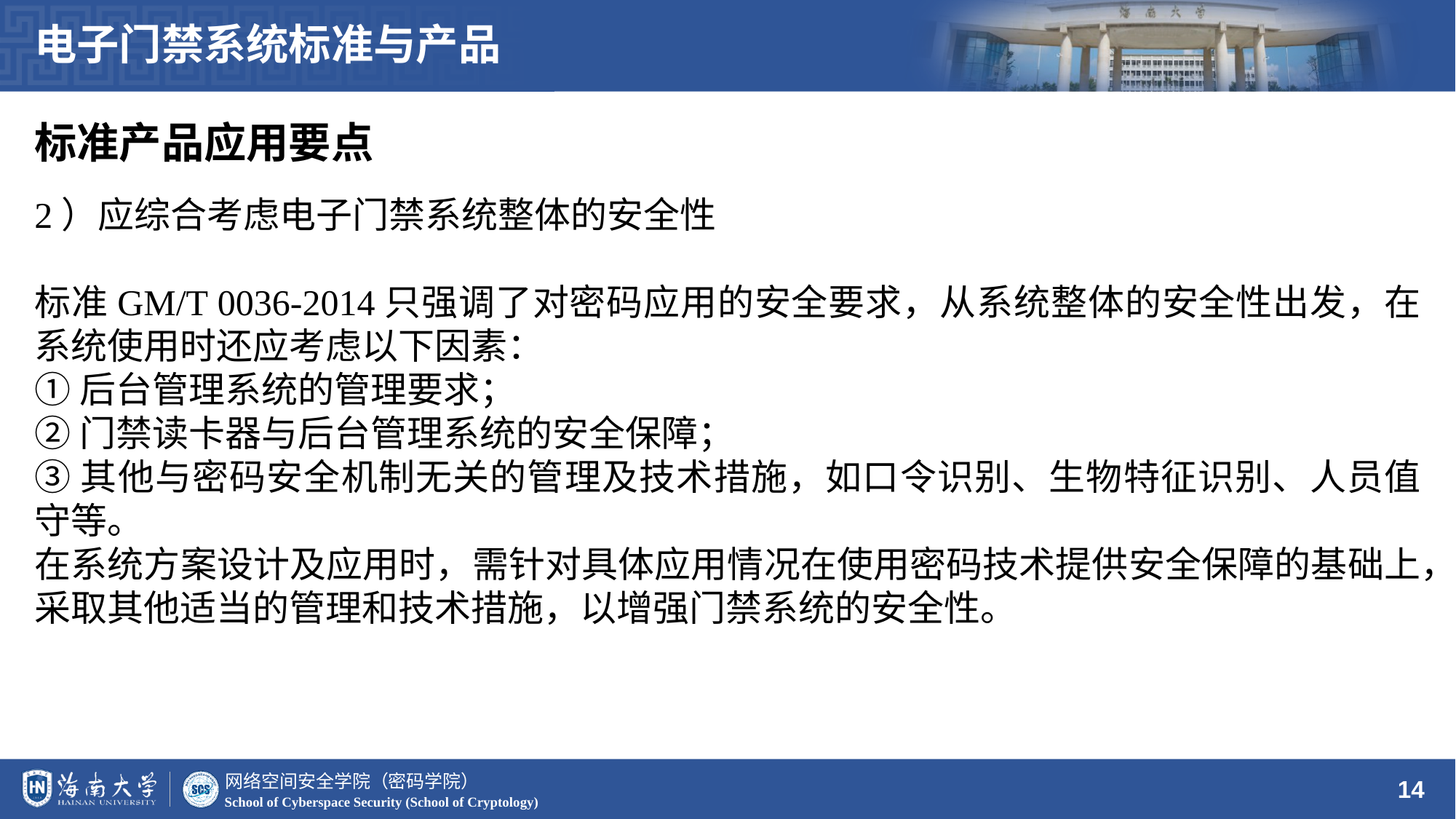

电子门禁系统标准与产品
标准产品应用要点
2）应综合考虑电子门禁系统整体的安全性

标准GM/T 0036-2014只强调了对密码应用的安全要求，从系统整体的安全性出发，在系统使用时还应考虑以下因素：
①后台管理系统的管理要求；
②门禁读卡器与后台管理系统的安全保障；
③其他与密码安全机制无关的管理及技术措施，如口令识别、生物特征识别、人员值守等。
在系统方案设计及应用时，需针对具体应用情况在使用密码技术提供安全保障的基础上，采取其他适当的管理和技术措施，以增强门禁系统的安全性。

14